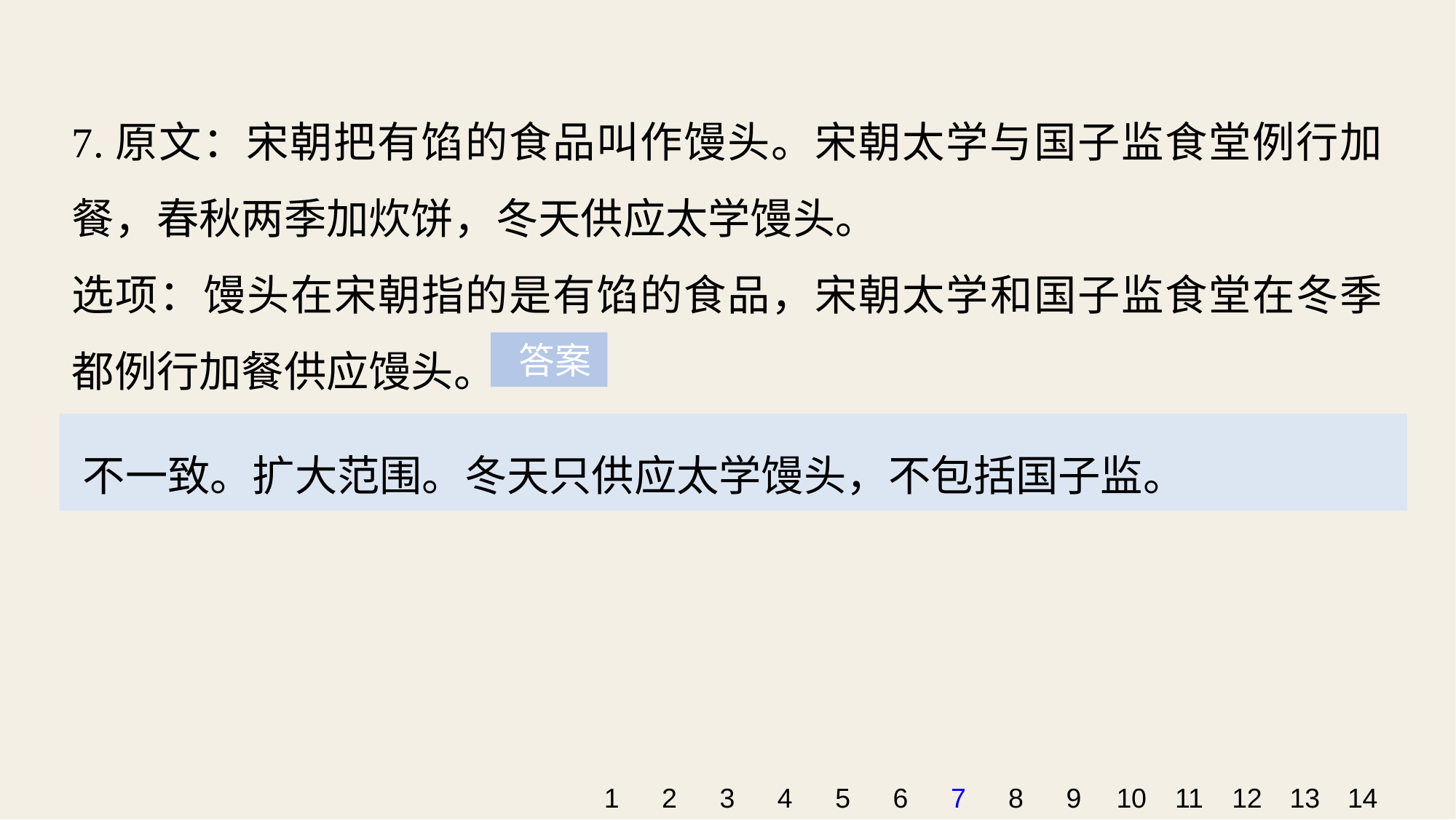

7.原文：宋朝把有馅的食品叫作馒头。宋朝太学与国子监食堂例行加餐，春秋两季加炊饼，冬天供应太学馒头。
选项：馒头在宋朝指的是有馅的食品，宋朝太学和国子监食堂在冬季都例行加餐供应馒头。
 答案

不一致。扩大范围。冬天只供应太学馒头，不包括国子监。
1
2
3
4
5
6
7
8
9
10
11
12
13
14